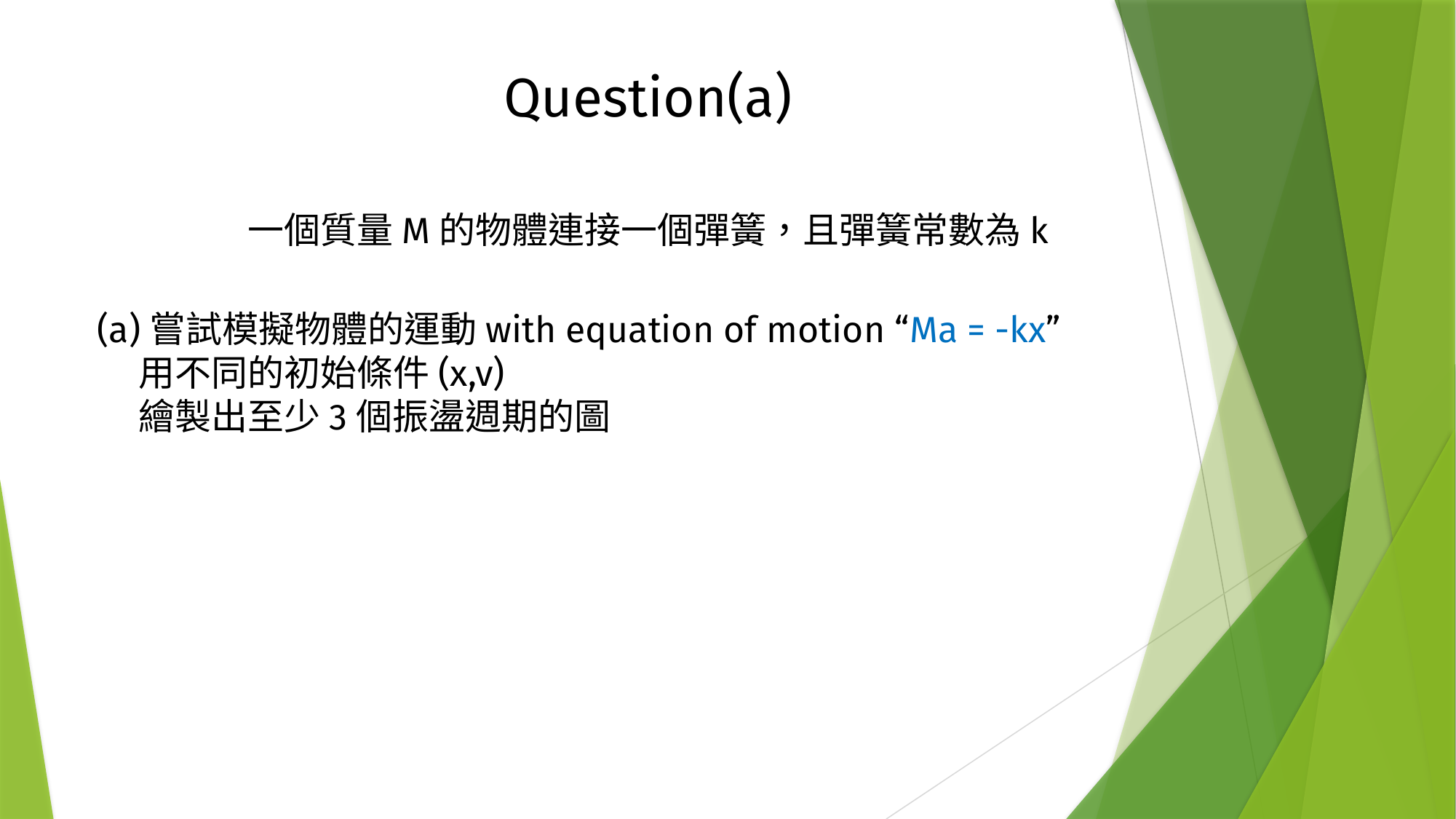

Question(a)
一個質量M的物體連接一個彈簧，且彈簧常數為k

(a)嘗試模擬物體的運動with equation of motion “Ma = -kx”
    用不同的初始條件(x,v)
    繪製出至少3個振盪週期的圖